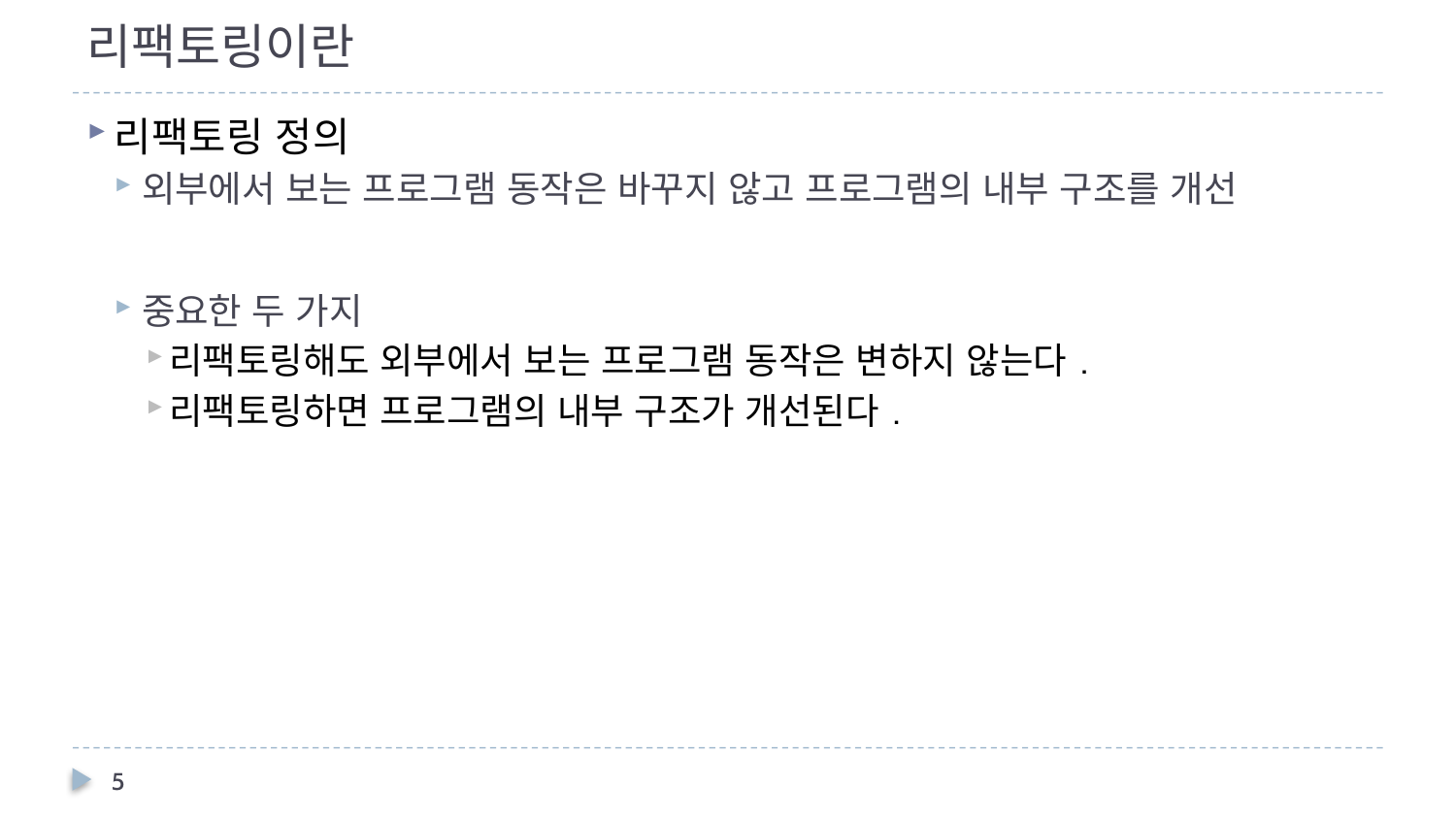

# 리팩토링이란
리팩토링 정의
외부에서 보는 프로그램 동작은 바꾸지 않고 프로그램의 내부 구조를 개선

중요한 두 가지
리팩토링해도 외부에서 보는 프로그램 동작은 변하지 않는다.
리팩토링하면 프로그램의 내부 구조가 개선된다.
5